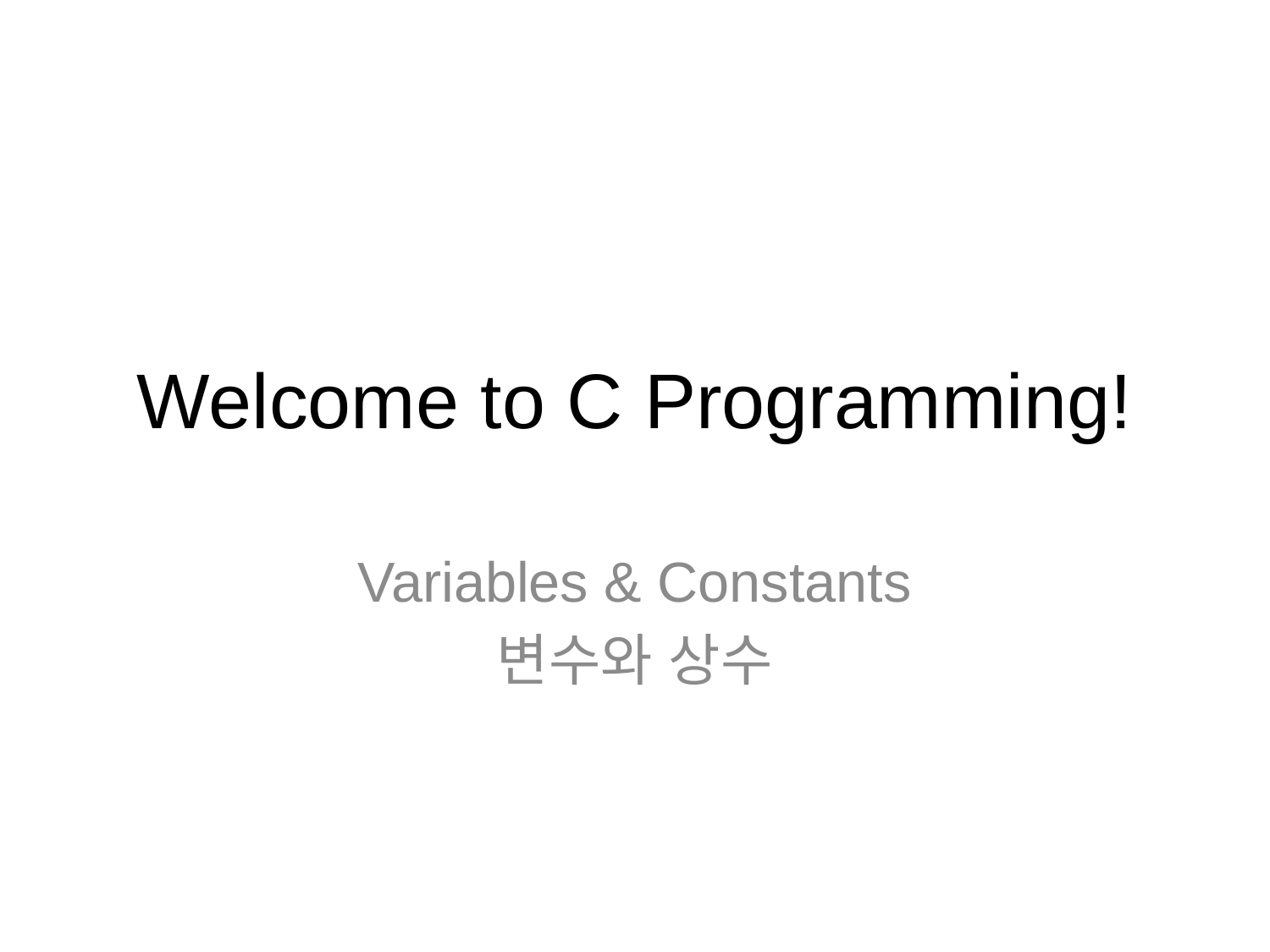

# Welcome to C Programming!
Variables & Constants
변수와 상수